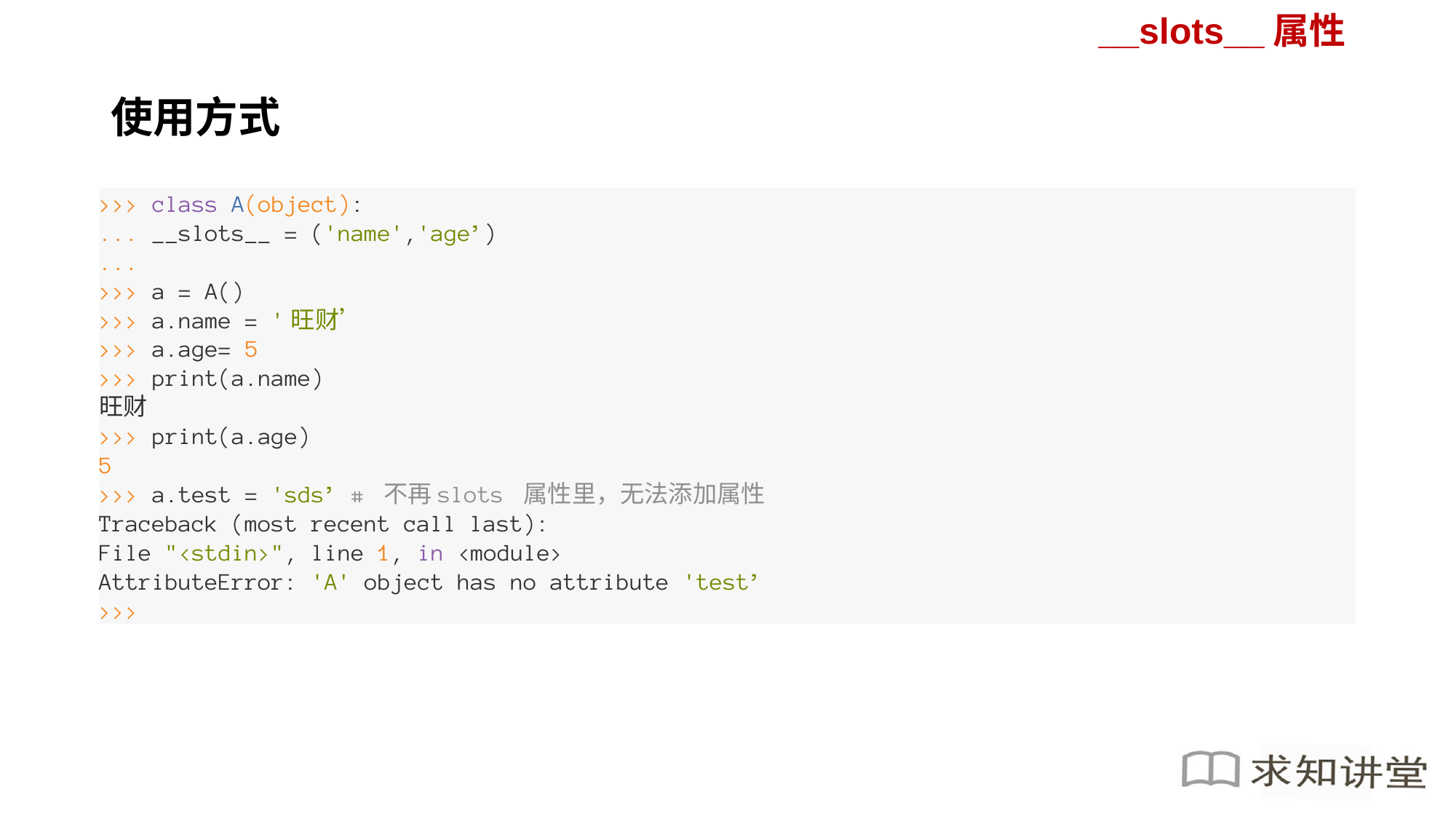

__slots__属性
# 使用方式
>>> class A(object):
... __slots__ = ('name','age’)
...
>>> a = A()
>>> a.name = '旺财’
>>> a.age= 5
>>> print(a.name)
旺财
>>> print(a.age)
5
>>> a.test = 'sds’ # 不再slots 属性里，无法添加属性
Traceback (most recent call last):
File "<stdin>", line 1, in <module>
AttributeError: 'A' object has no attribute 'test’
>>>